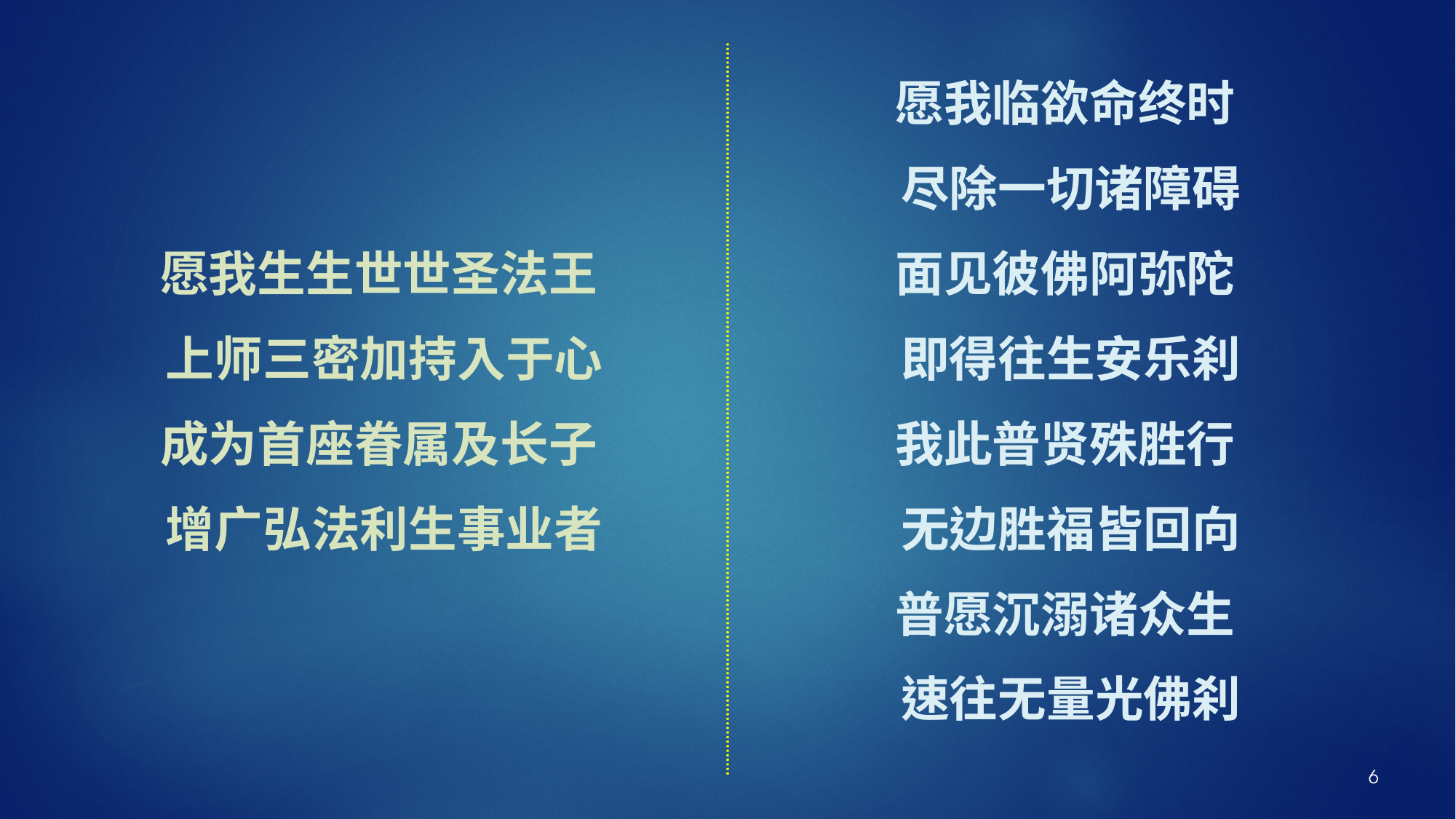

愿我生生世世圣法王
上师三密加持入于心
成为首座眷属及长子
增广弘法利生事业者
愿我临欲命终时
尽除一切诸障碍
面见彼佛阿弥陀
即得往生安乐刹
我此普贤殊胜行
无边胜福皆回向
普愿沉溺诸众生
速往无量光佛刹
6